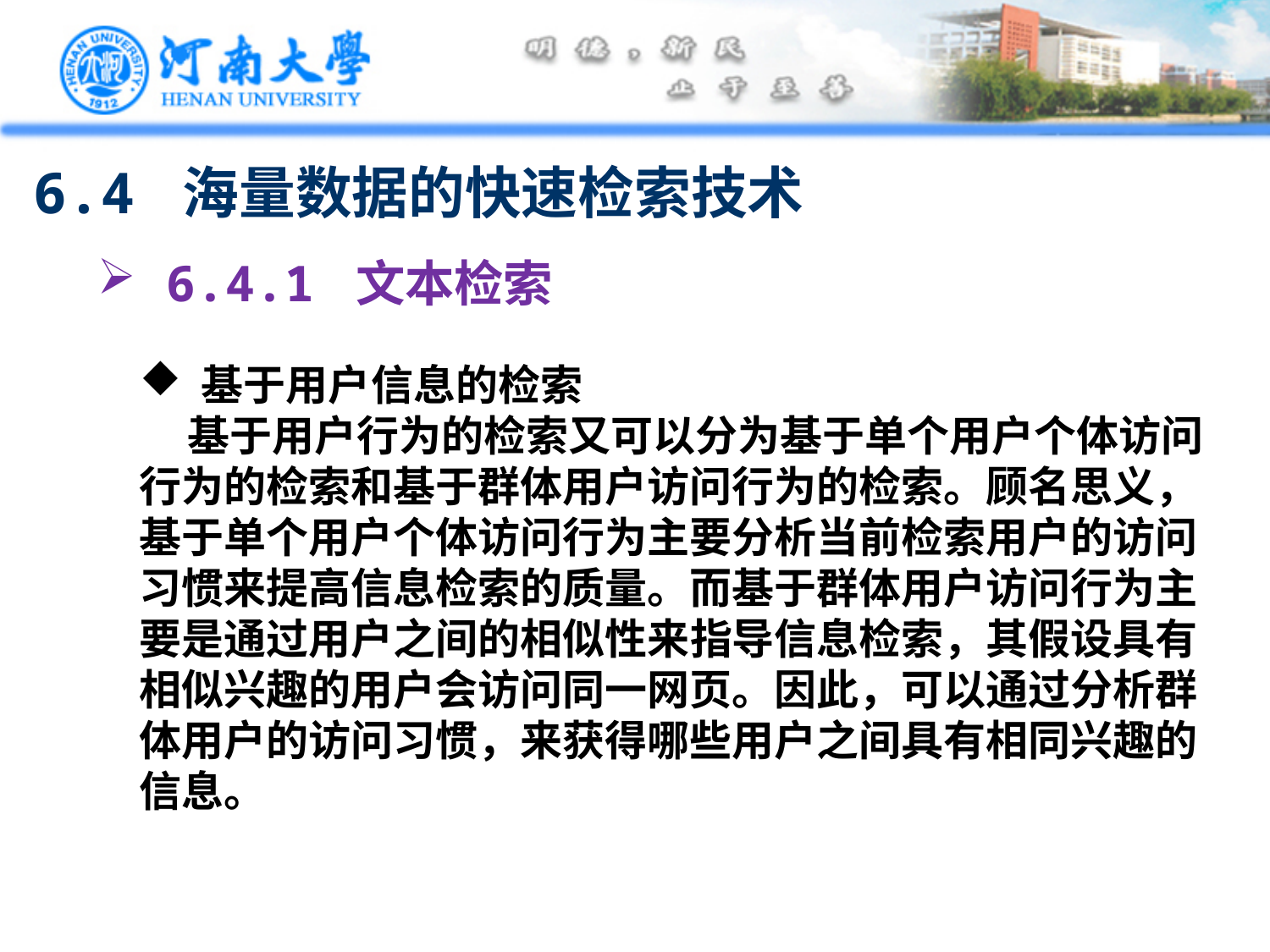

6.4 海量数据的快速检索技术
 6.4.1 文本检索
 基于用户信息的检索
    基于用户行为的检索又可以分为基于单个用户个体访问行为的检索和基于群体用户访问行为的检索。顾名思义，基于单个用户个体访问行为主要分析当前检索用户的访问习惯来提高信息检索的质量。而基于群体用户访问行为主要是通过用户之间的相似性来指导信息检索，其假设具有相似兴趣的用户会访问同一网页。因此，可以通过分析群体用户的访问习惯，来获得哪些用户之间具有相同兴趣的信息。